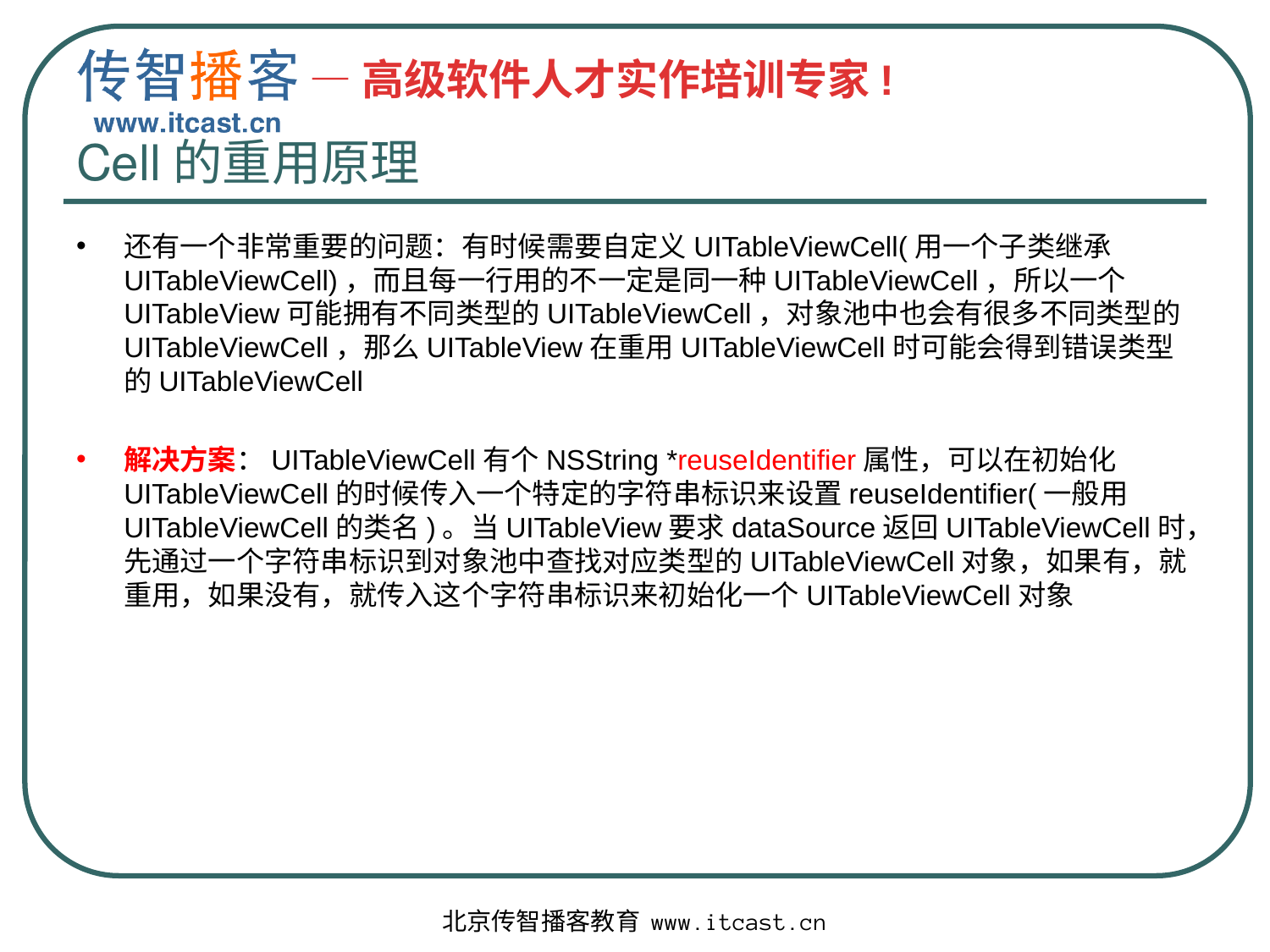

# Cell的重用原理
还有一个非常重要的问题：有时候需要自定义UITableViewCell(用一个子类继承UITableViewCell)，而且每一行用的不一定是同一种UITableViewCell，所以一个UITableView可能拥有不同类型的UITableViewCell，对象池中也会有很多不同类型的UITableViewCell，那么UITableView在重用UITableViewCell时可能会得到错误类型的UITableViewCell

解决方案：UITableViewCell有个NSString *reuseIdentifier属性，可以在初始化UITableViewCell的时候传入一个特定的字符串标识来设置reuseIdentifier(一般用UITableViewCell的类名)。当UITableView要求dataSource返回UITableViewCell时，先通过一个字符串标识到对象池中查找对应类型的UITableViewCell对象，如果有，就重用，如果没有，就传入这个字符串标识来初始化一个UITableViewCell对象